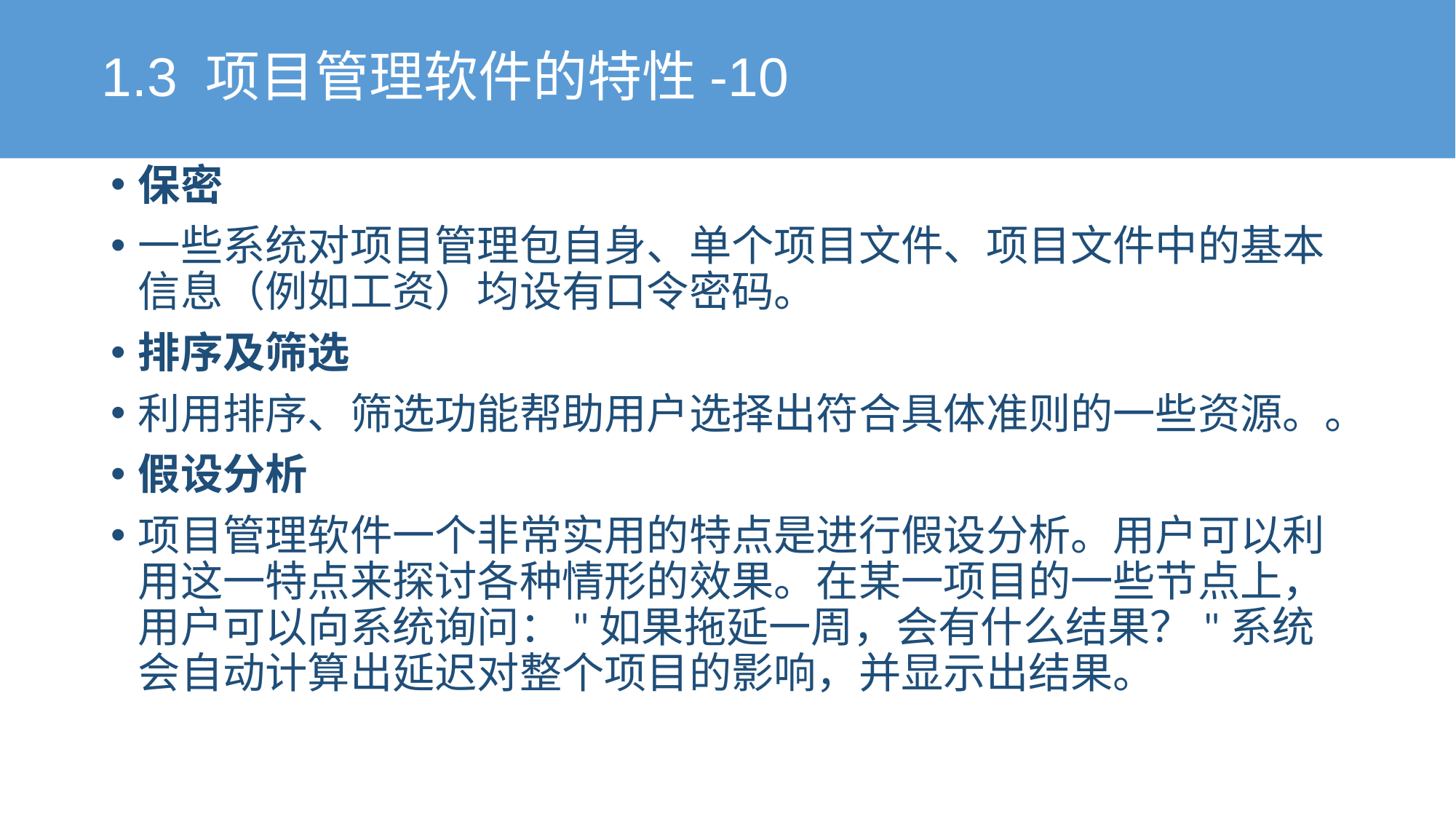

# 1.3 项目管理软件的特性-10
保密
一些系统对项目管理包自身、单个项目文件、项目文件中的基本信息（例如工资）均设有口令密码。
排序及筛选
利用排序、筛选功能帮助用户选择出符合具体准则的一些资源。。
假设分析
项目管理软件一个非常实用的特点是进行假设分析。用户可以利用这一特点来探讨各种情形的效果。在某一项目的一些节点上，用户可以向系统询问："如果拖延一周，会有什么结果？"系统会自动计算出延迟对整个项目的影响，并显示出结果。